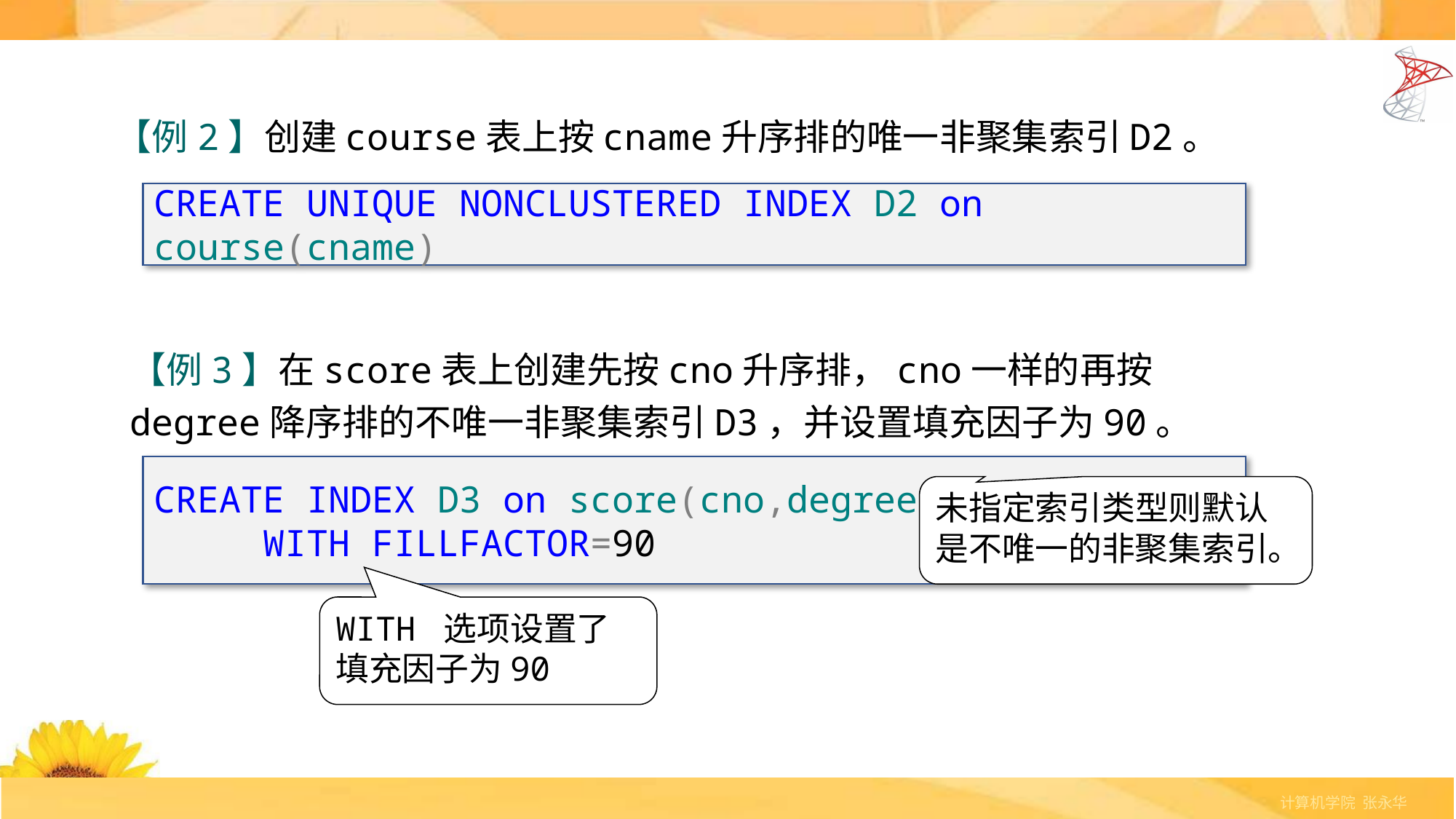

【例2】创建course表上按cname升序排的唯一非聚集索引D2。

CREATE UNIQUE NONCLUSTERED INDEX D2 on course(cname)
【例3】在score表上创建先按cno升序排，cno一样的再按degree降序排的不唯一非聚集索引D3，并设置填充因子为90。
CREATE INDEX D3 on score(cno,degree desc)
     WITH FILLFACTOR=90
未指定索引类型则默认是不唯一的非聚集索引。
WITH 选项设置了填充因子为90